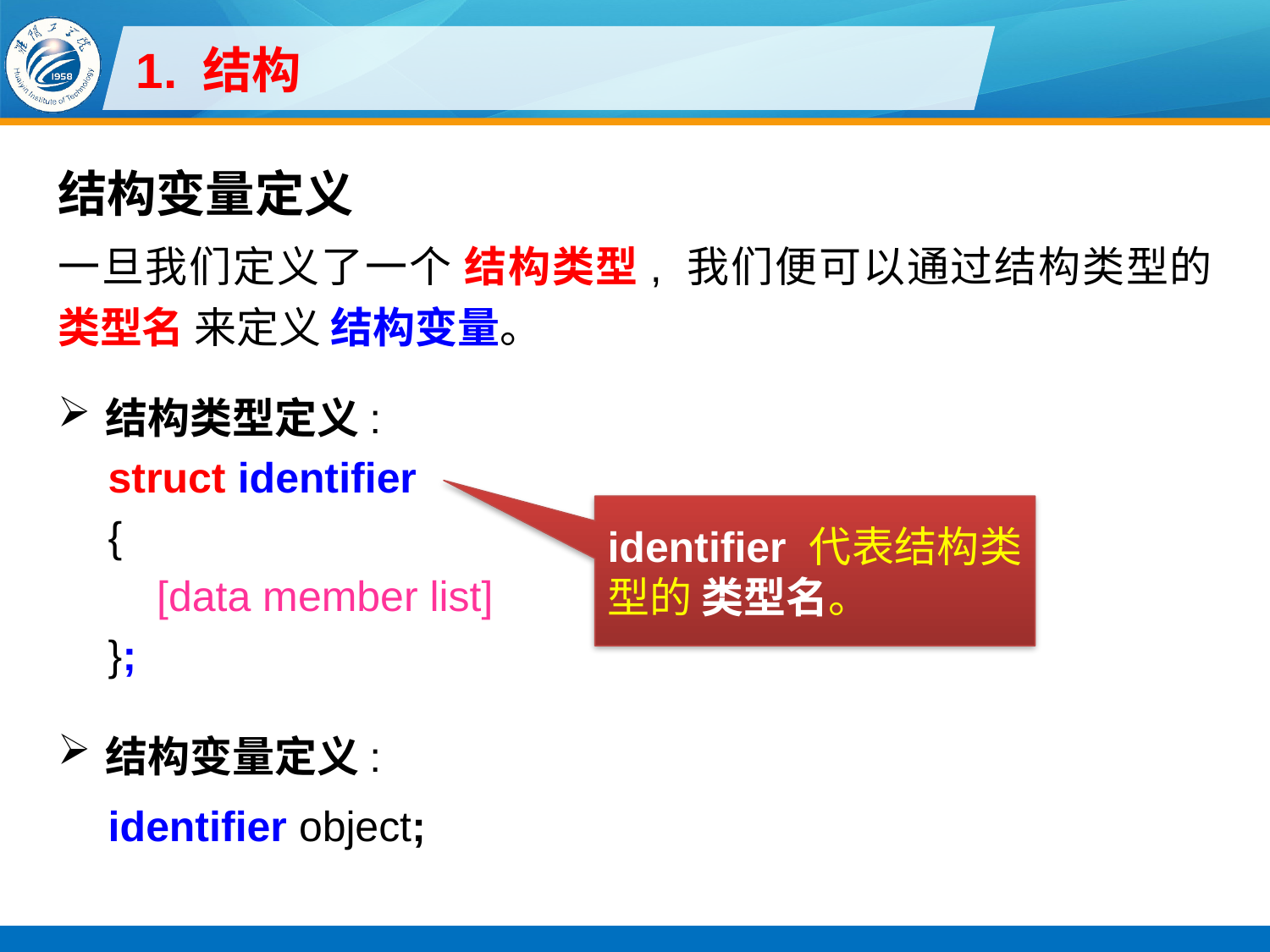

# 1. 结构
结构变量定义
一旦我们定义了一个 结构类型, 我们便可以通过结构类型的 类型名 来定义 结构变量。
结构类型定义:
struct identifier
{
[data member list]
};
结构变量定义:
identifier object;

identifier 代表结构类型的 类型名。